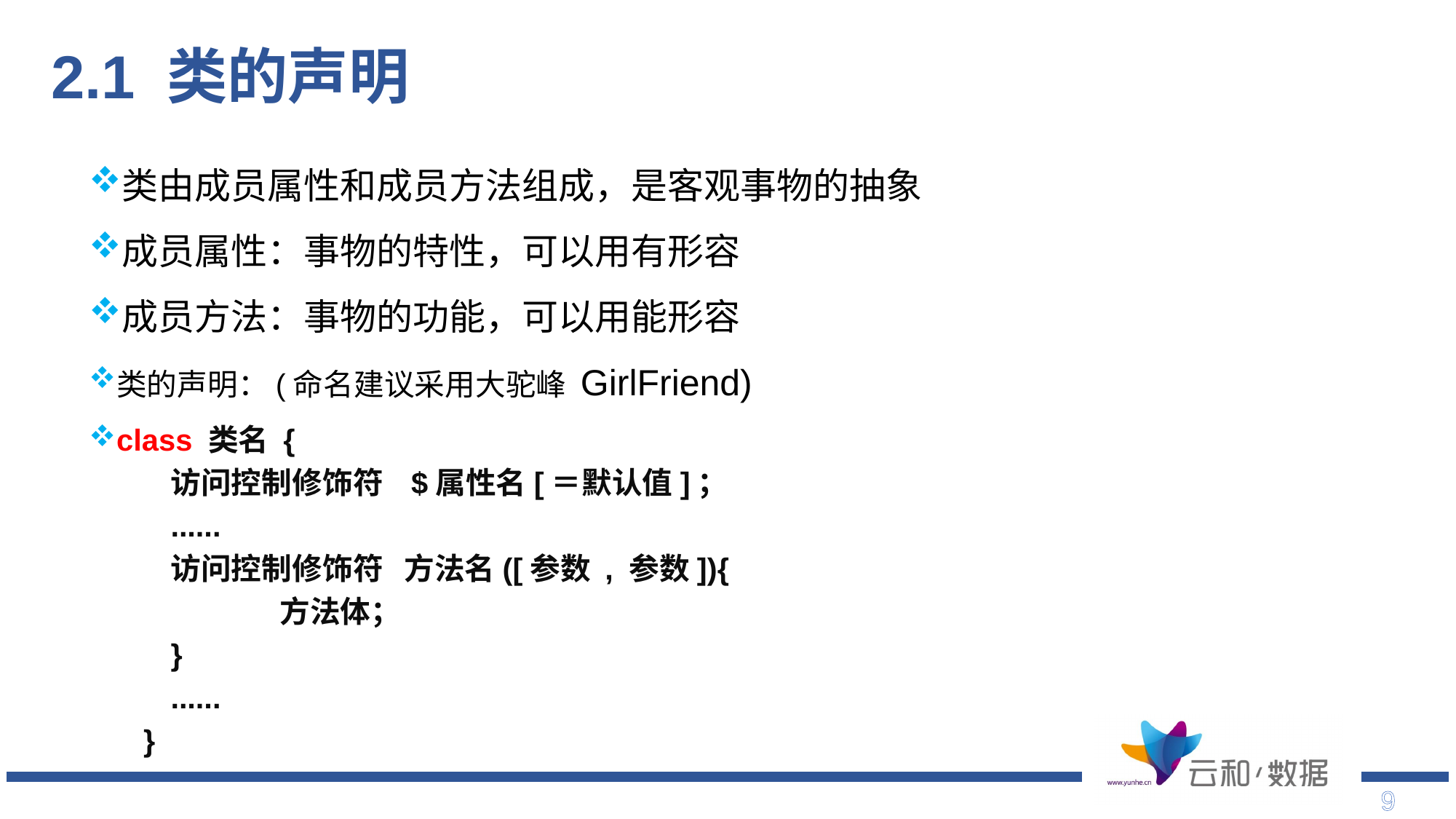

# 2.1 类的声明
类由成员属性和成员方法组成，是客观事物的抽象
成员属性：事物的特性，可以用有形容
成员方法：事物的功能，可以用能形容
类的声明：(命名建议采用大驼峰 GirlFriend)
class 类名 {
	访问控制修饰符   $属性名[＝默认值]；
 	......
	访问控制修饰符   方法名([参数 , 参数]){
		方法体；
	}
	......
}